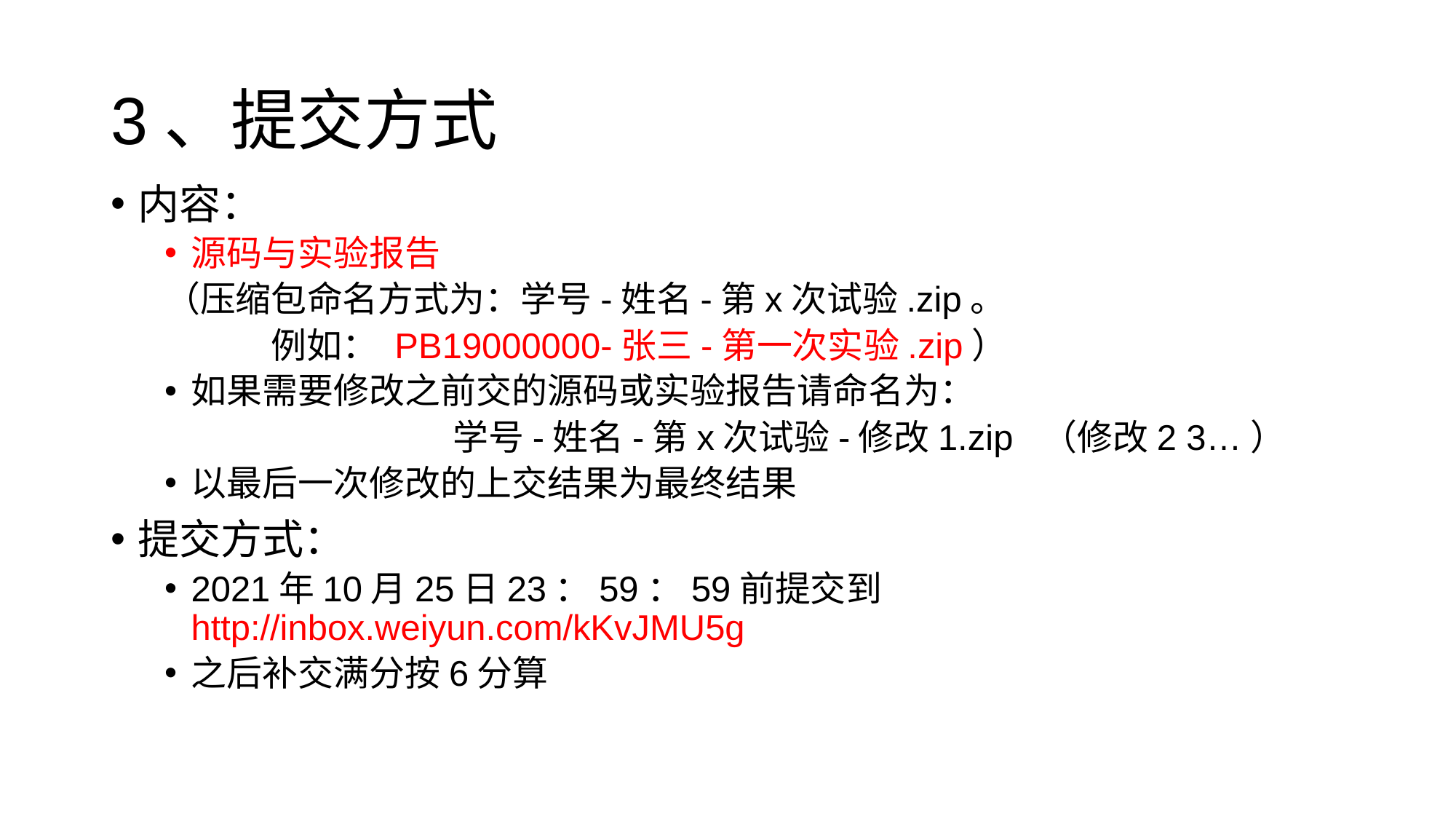

# 3、提交方式
内容：
源码与实验报告
（压缩包命名方式为：学号-姓名-第x次试验.zip。
     				例如： PB19000000-张三-第一次实验.zip）
如果需要修改之前交的源码或实验报告请命名为：
                                   学号-姓名-第x次试验-修改1.zip  （修改2 3…）
以最后一次修改的上交结果为最终结果
提交方式：
2021年10月25日23：59：59前提交到 					 		http://inbox.weiyun.com/kKvJMU5g
之后补交满分按6分算